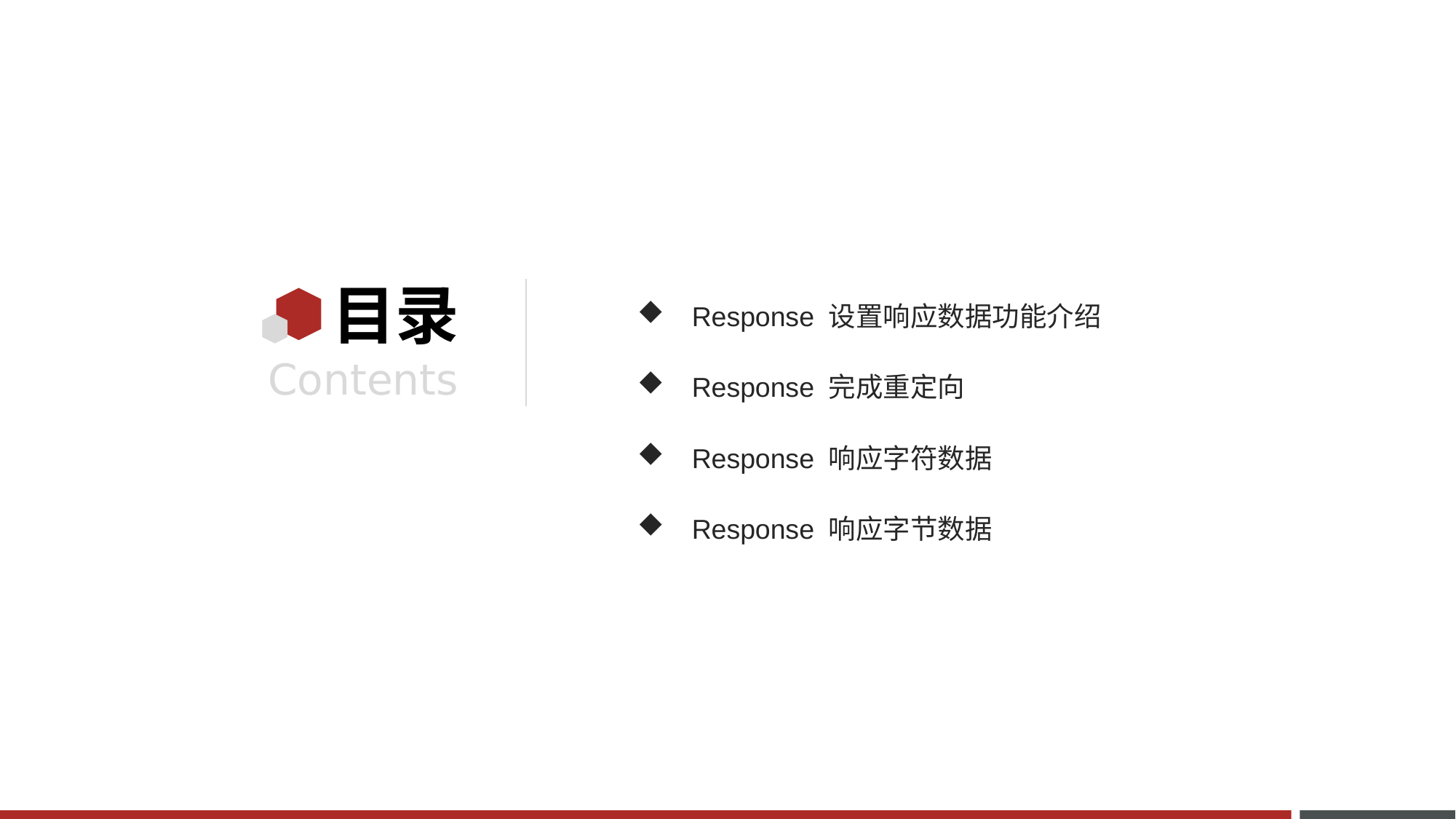

Response 设置响应数据功能介绍
Response 完成重定向
Response 响应字符数据
Response 响应字节数据